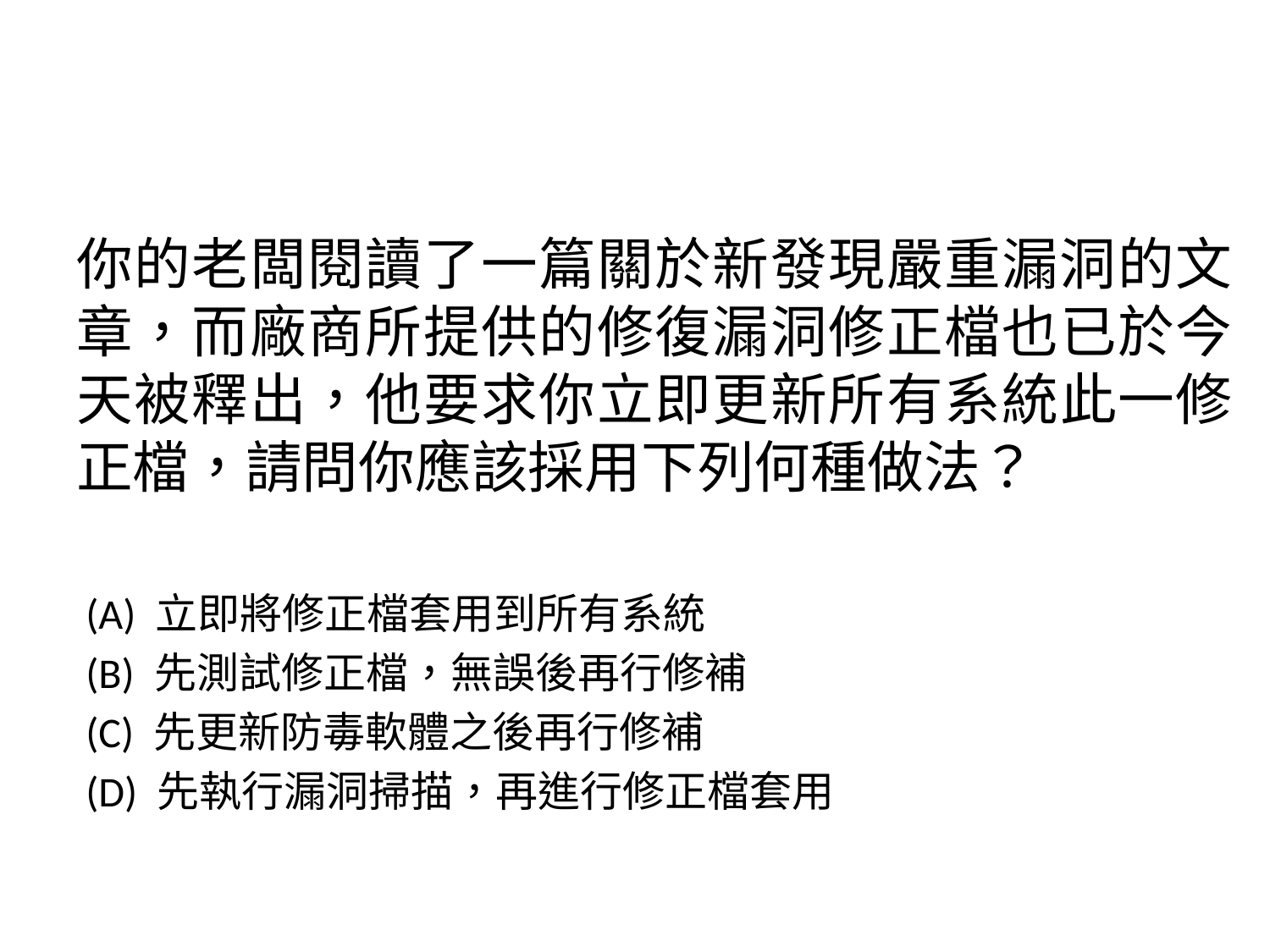

你的老闆閱讀了一篇關於新發現嚴重漏洞的文章，而廠商所提供的修復漏洞修正檔也已於今天被釋出，他要求你立即更新所有系統此一修正檔，請問你應該採用下列何種做法？

 (A) 立即將修正檔套用到所有系統
 (B) 先測試修正檔，無誤後再行修補
 (C) 先更新防毒軟體之後再行修補
 (D) 先執行漏洞掃描，再進行修正檔套用